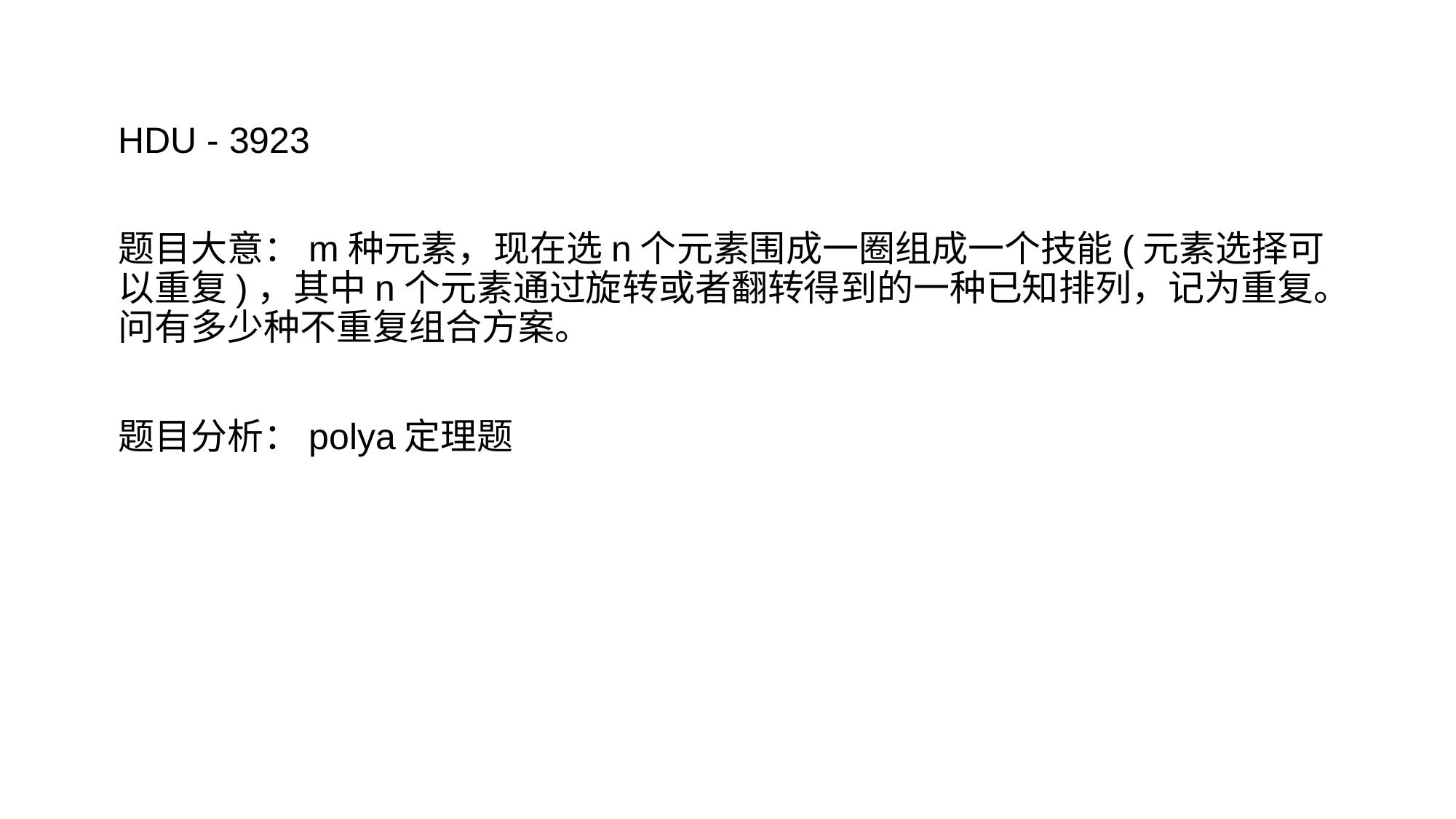

HDU - 3923

题目大意：m种元素，现在选n个元素围成一圈组成一个技能(元素选择可以重复)，其中n个元素通过旋转或者翻转得到的一种已知排列，记为重复。问有多少种不重复组合方案。

题目分析：polya定理题